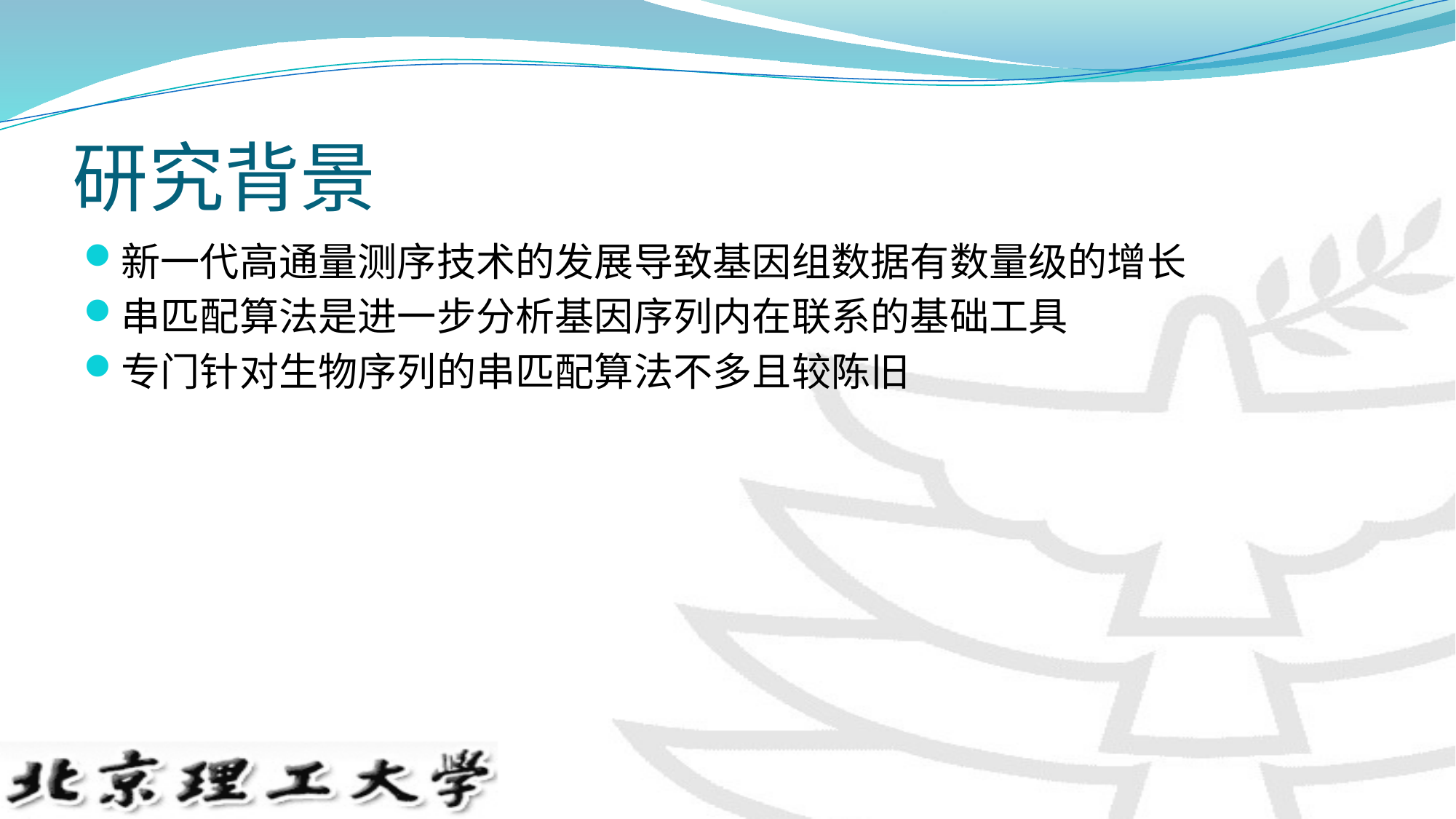

# 研究背景
新一代高通量测序技术的发展导致基因组数据有数量级的增长
串匹配算法是进一步分析基因序列内在联系的基础工具
专门针对生物序列的串匹配算法不多且较陈旧